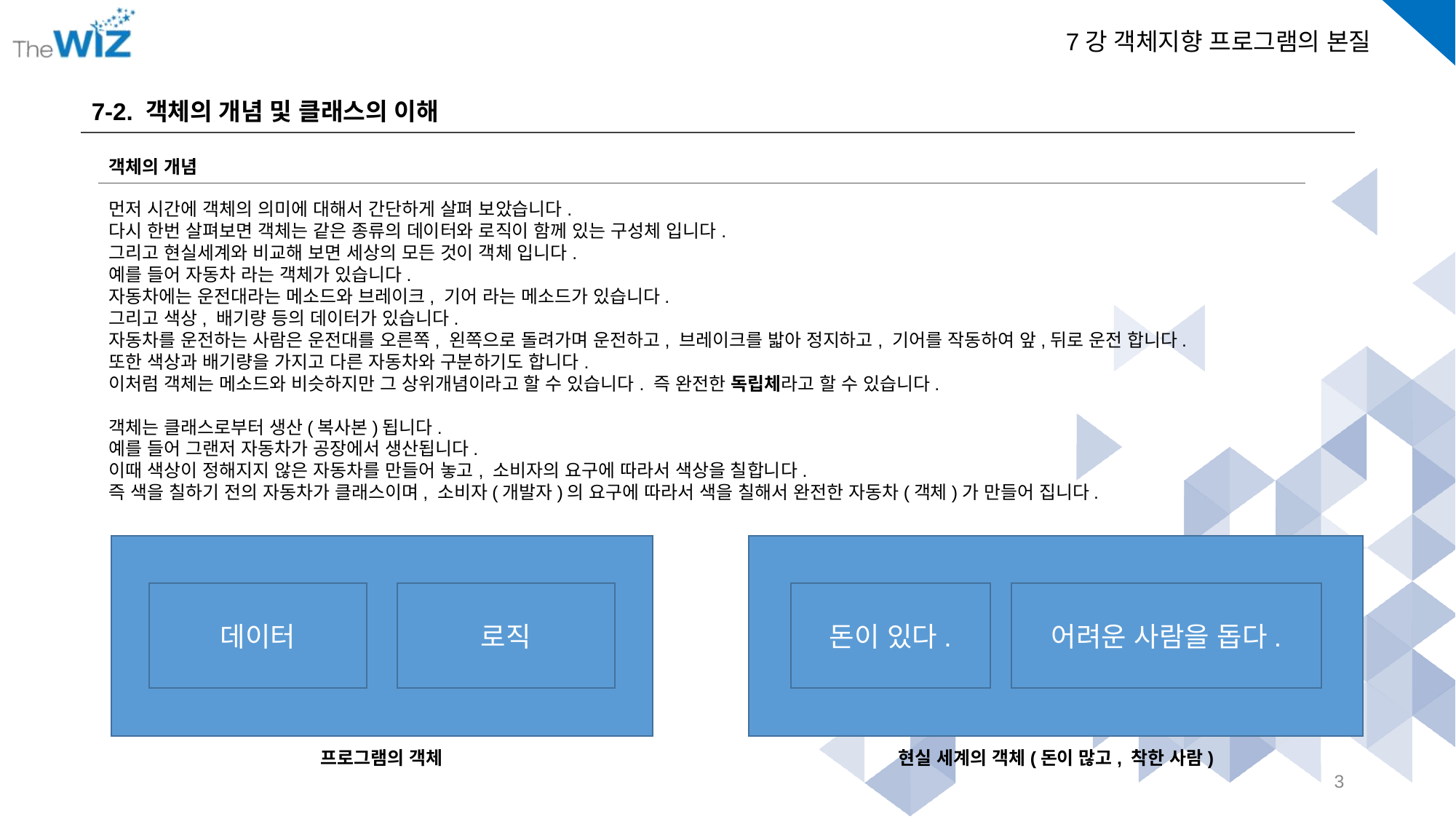

7-2. 객체의 개념 및 클래스의 이해
객체의 개념
먼저 시간에 객체의 의미에 대해서 간단하게 살펴 보았습니다.
다시 한번 살펴보면 객체는 같은 종류의 데이터와 로직이 함께 있는 구성체 입니다.
그리고 현실세계와 비교해 보면 세상의 모든 것이 객체 입니다.
예를 들어 자동차 라는 객체가 있습니다.
자동차에는 운전대라는 메소드와 브레이크, 기어 라는 메소드가 있습니다.
그리고 색상, 배기량 등의 데이터가 있습니다.
자동차를 운전하는 사람은 운전대를 오른쪽, 왼쪽으로 돌려가며 운전하고, 브레이크를 밟아 정지하고, 기어를 작동하여 앞,뒤로 운전 합니다.
또한 색상과 배기량을 가지고 다른 자동차와 구분하기도 합니다.
이처럼 객체는 메소드와 비슷하지만 그 상위개념이라고 할 수 있습니다. 즉 완전한 독립체라고 할 수 있습니다.

객체는 클래스로부터 생산(복사본)됩니다.
예를 들어 그랜저 자동차가 공장에서 생산됩니다.
이때 색상이 정해지지 않은 자동차를 만들어 놓고, 소비자의 요구에 따라서 색상을 칠합니다.
즉 색을 칠하기 전의 자동차가 클래스이며, 소비자(개발자)의 요구에 따라서 색을 칠해서 완전한 자동차(객체)가 만들어 집니다.

데이터
로직
돈이 있다.
어려운 사람을 돕다.
현실 세계의 객체(돈이 많고, 착한 사람)
프로그램의 객체
3